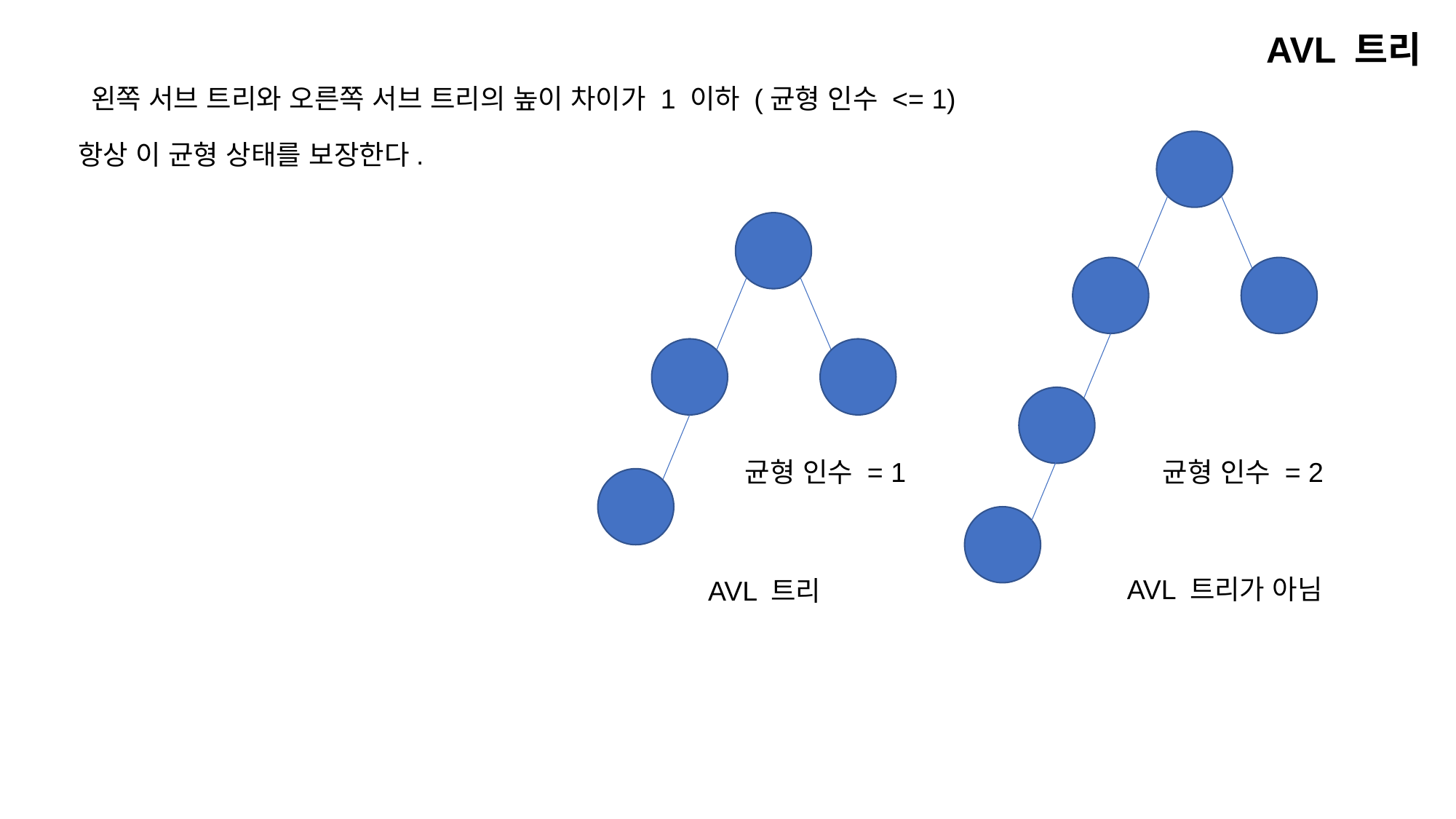

AVL 트리
왼쪽 서브 트리와 오른쪽 서브 트리의 높이 차이가 1 이하 (균형 인수 <= 1)

항상 이 균형 상태를 보장한다.

균형 인수 = 1
균형 인수 = 2

AVL 트리가 아님
AVL 트리